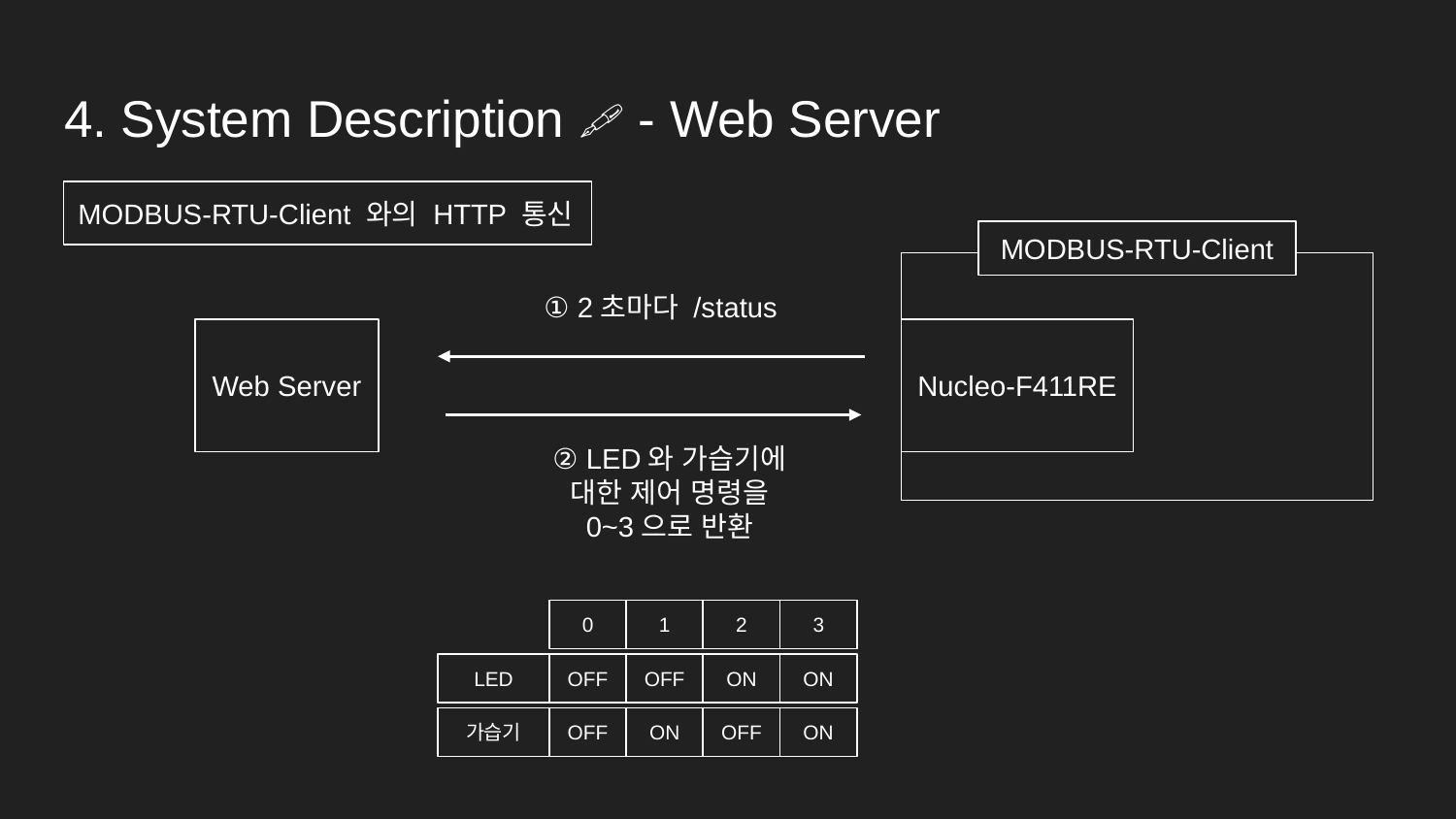

# 4. System Description 🖋 - Web Server

MODBUS-RTU-Client 와의 HTTP 통신
MODBUS-RTU-Client

① 2초마다 /status
Web Server
Nucleo-F411RE
② LED와 가습기에 대한 제어 명령을 0~3으로 반환
0
1
2
3
LED
OFF
OFF
ON
ON
가습기
OFF
ON
OFF
ON